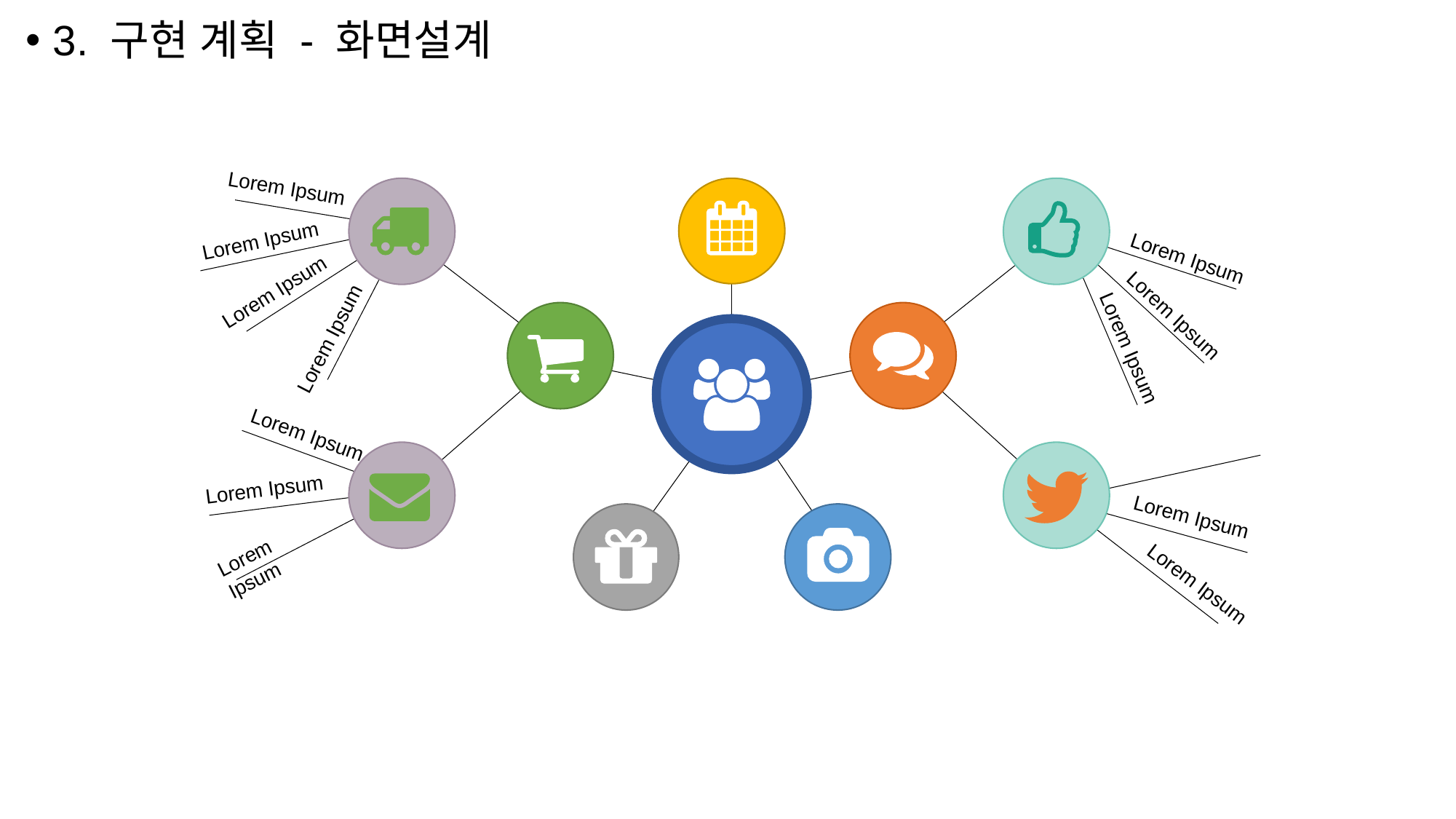

3. 구현 계획 - 화면설계
Lorem Ipsum

Lorem Ipsum
Lorem Ipsum
Lorem Ipsum
Lorem Ipsum

Lorem Ipsum
Lorem Ipsum

Lorem Ipsum

Lorem Ipsum

Lorem Ipsum

Lorem Ipsum

Lorem Ipsum